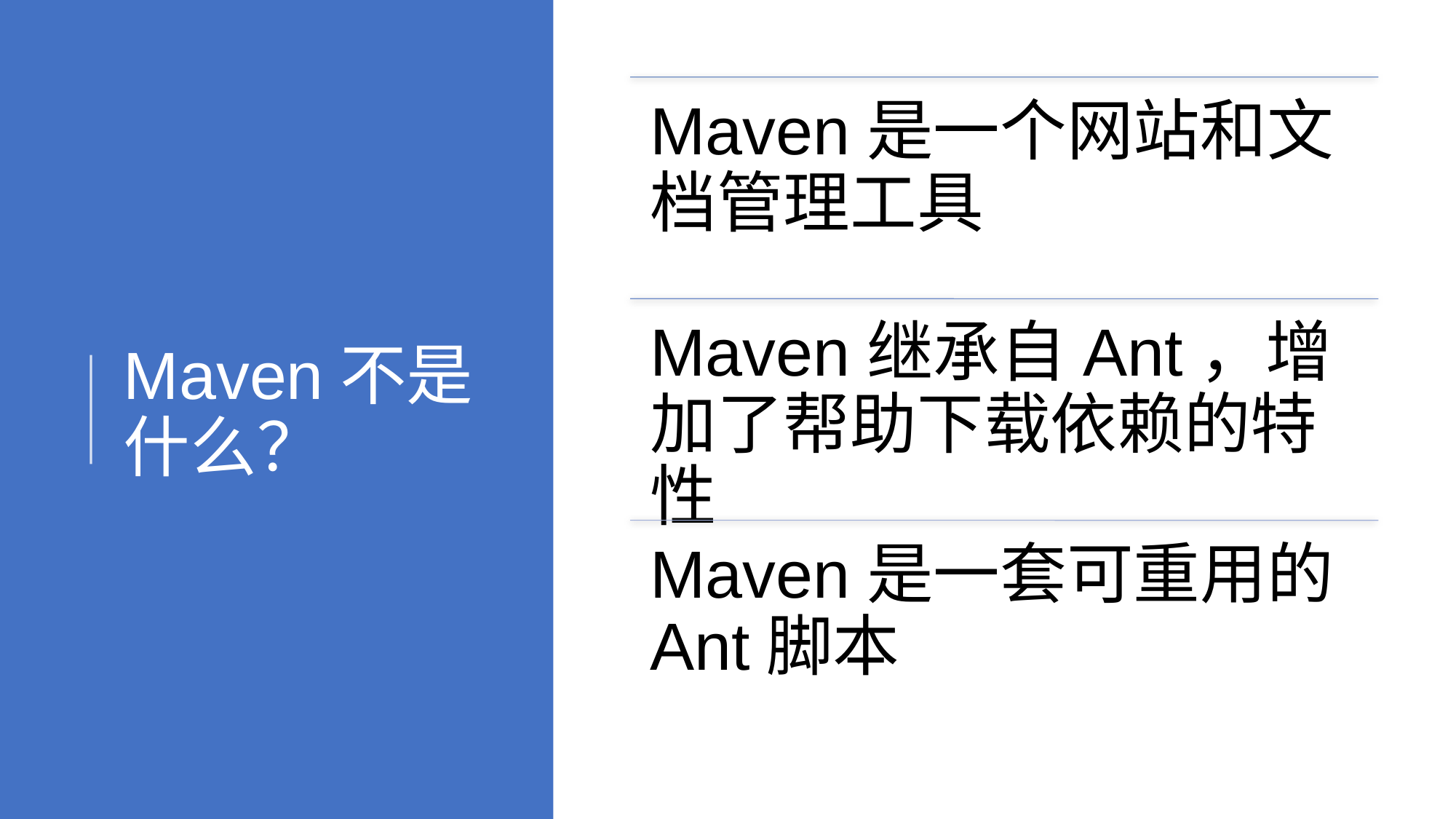

Maven是一个网站和文档管理工具
Maven继承自Ant，增加了帮助下载依赖的特性
Maven是一套可重用的Ant脚本
# Maven不是什么？